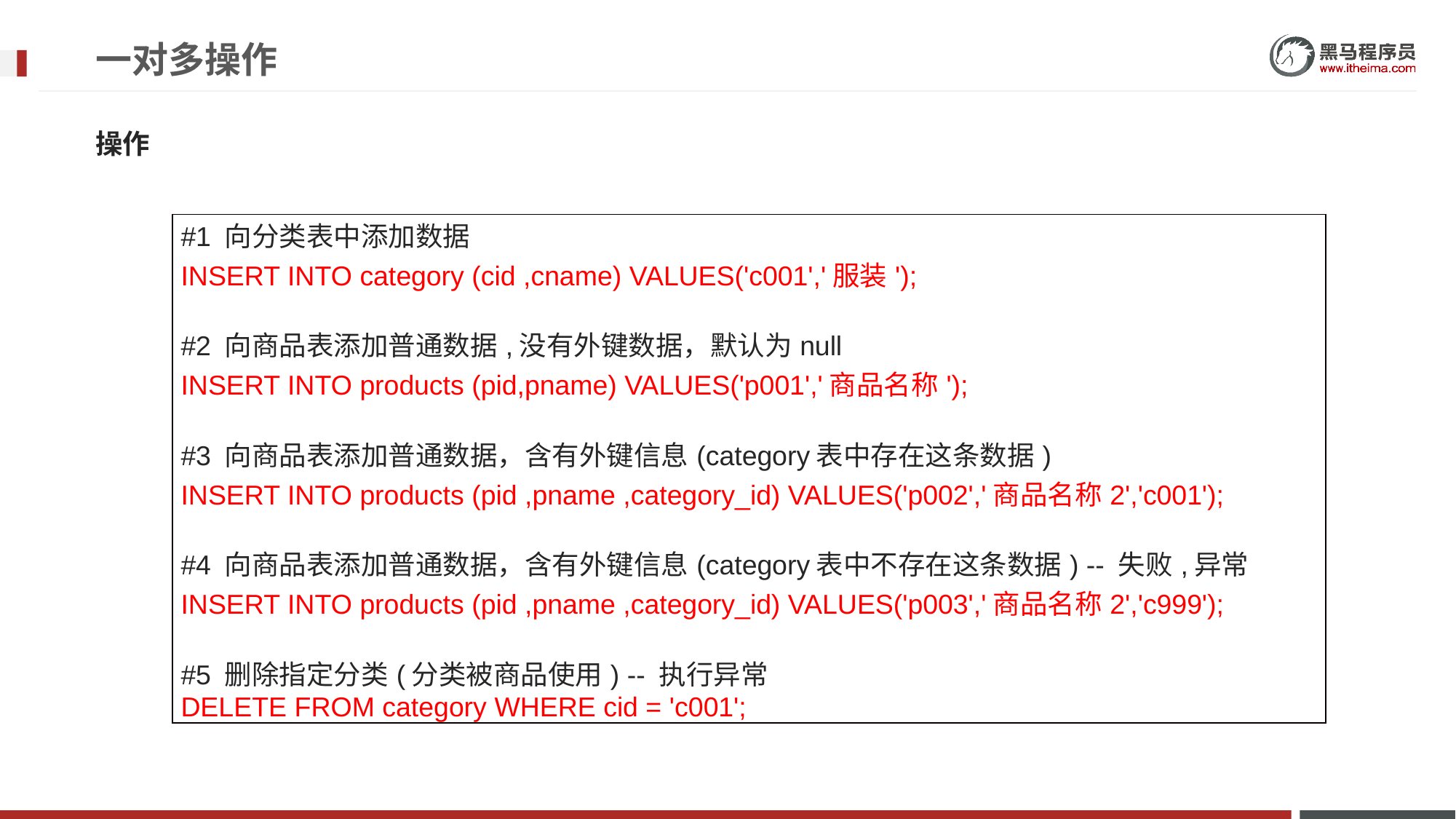

# 一对多操作
操作
| #1 向分类表中添加数据 INSERT INTO category (cid ,cname) VALUES('c001','服装'); #2 向商品表添加普通数据,没有外键数据，默认为null INSERT INTO products (pid,pname) VALUES('p001','商品名称'); #3 向商品表添加普通数据，含有外键信息(category表中存在这条数据) INSERT INTO products (pid ,pname ,category\_id) VALUES('p002','商品名称2','c001'); #4 向商品表添加普通数据，含有外键信息(category表中不存在这条数据) -- 失败,异常 INSERT INTO products (pid ,pname ,category\_id) VALUES('p003','商品名称2','c999'); #5 删除指定分类(分类被商品使用) -- 执行异常 DELETE FROM category WHERE cid = 'c001'; |
| --- |